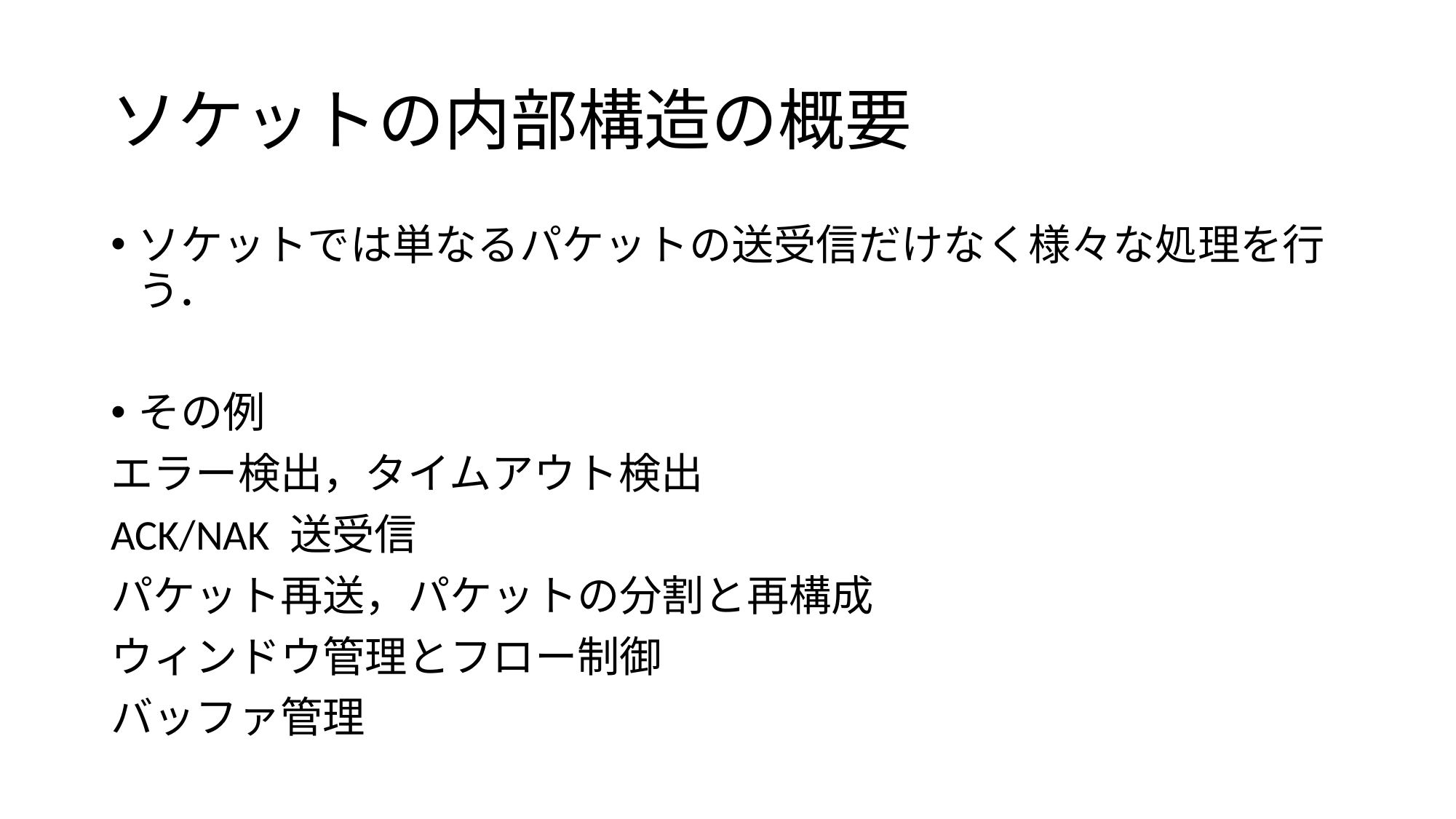

# ソケットの内部構造の概要
ソケットでは単なるパケットの送受信だけなく様々な処理を行う．

その例
エラー検出，タイムアウト検出
ACK/NAK 送受信
パケット再送，パケットの分割と再構成
ウィンドウ管理とフロー制御
バッファ管理